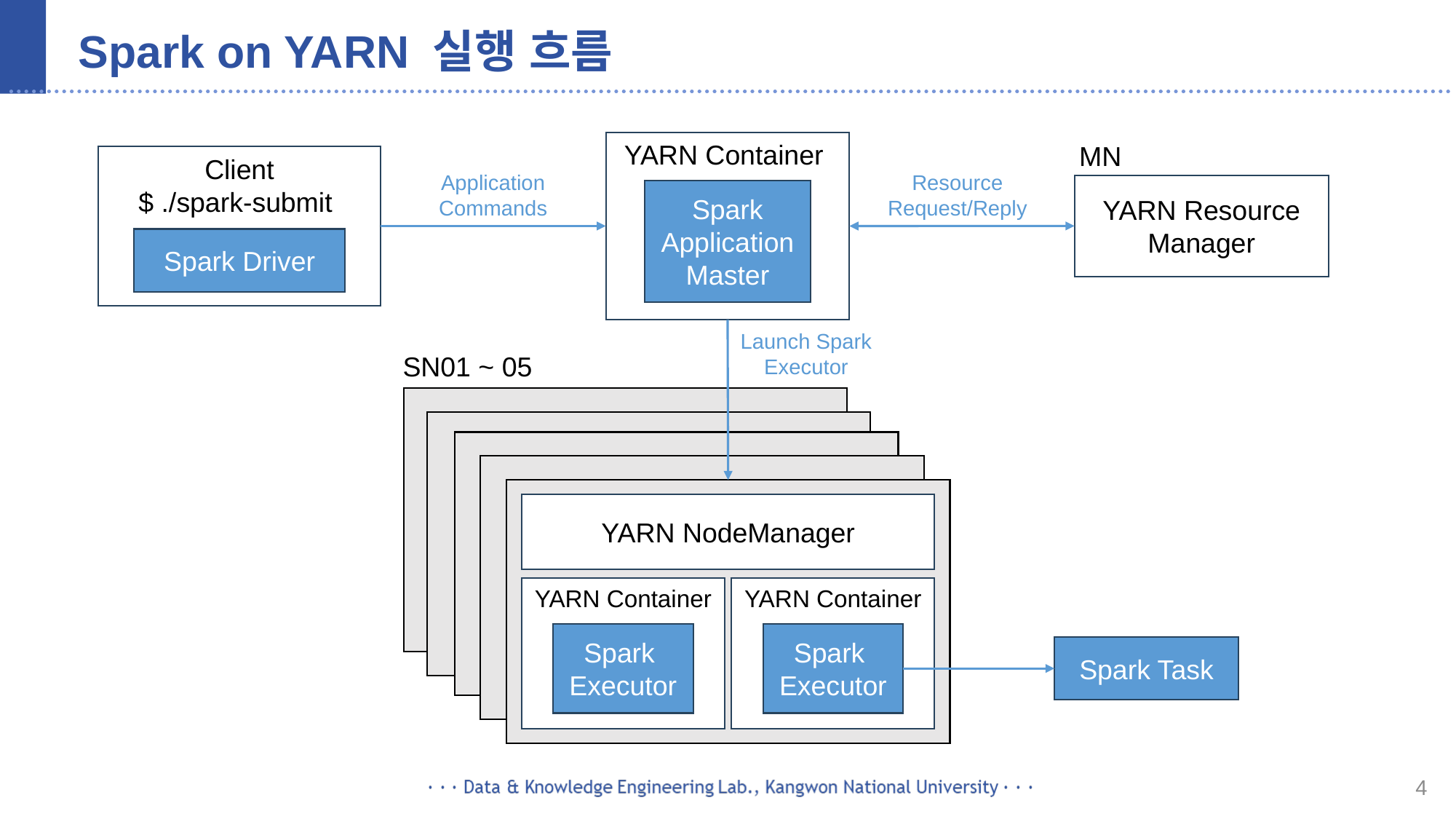

# Spark on YARN 실행 흐름
YARN Container
MN
Client
$ ./spark-submit
Application
Commands
Resource
Request/Reply
YARN Resource Manager
Spark Application Master
Spark Driver
Launch Spark
Executor
SN01 ~ 05

YARN NodeManager
YARN Container
YARN Container
Spark
Executor
Spark
Executor
Spark Task
4